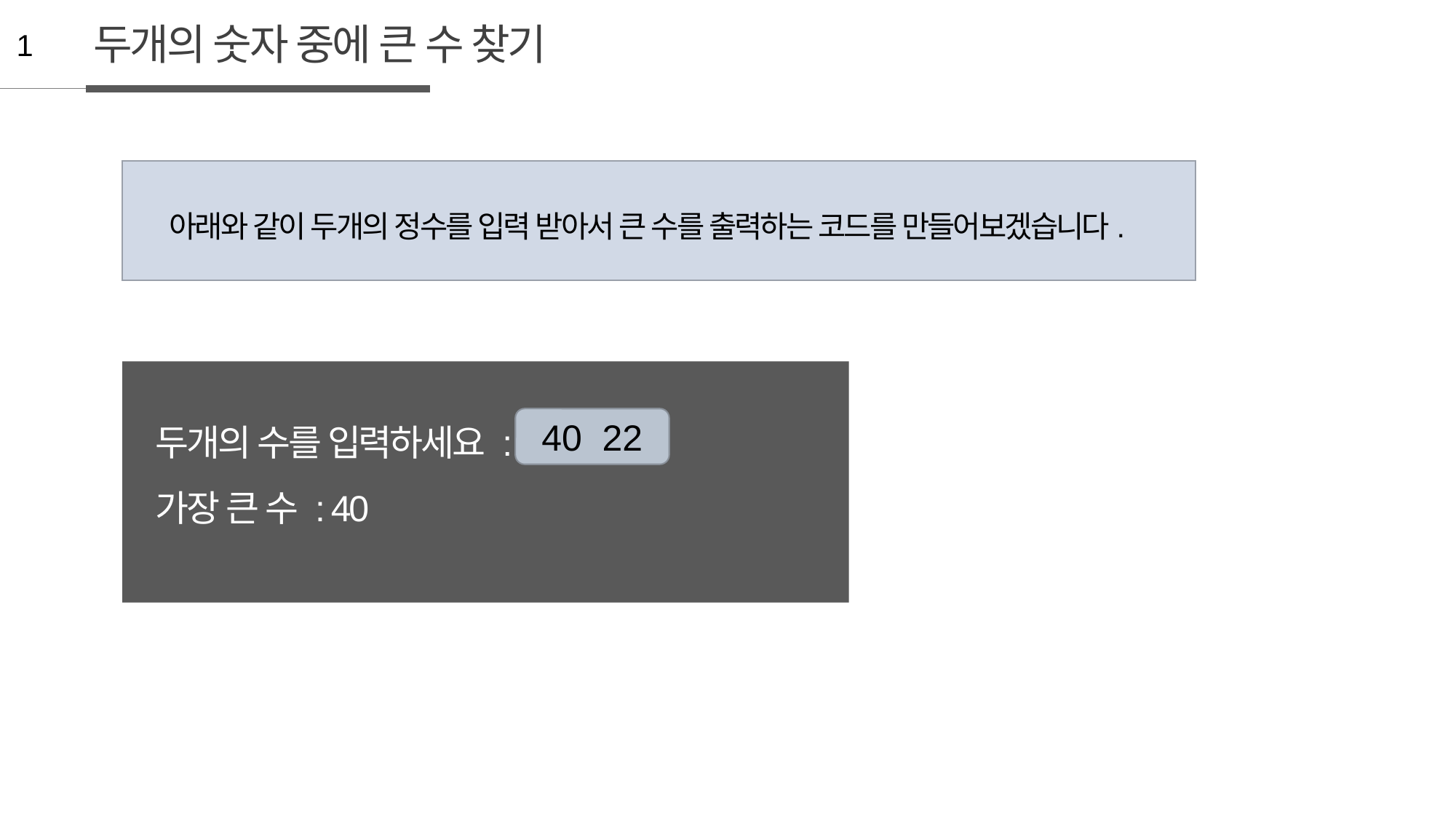

두개의 숫자 중에 큰 수 찾기
1

아래와 같이 두개의 정수를 입력 받아서 큰 수를 출력하는 코드를 만들어보겠습니다.

두개의 수를 입력하세요 :
가장 큰 수 : 40
40  22